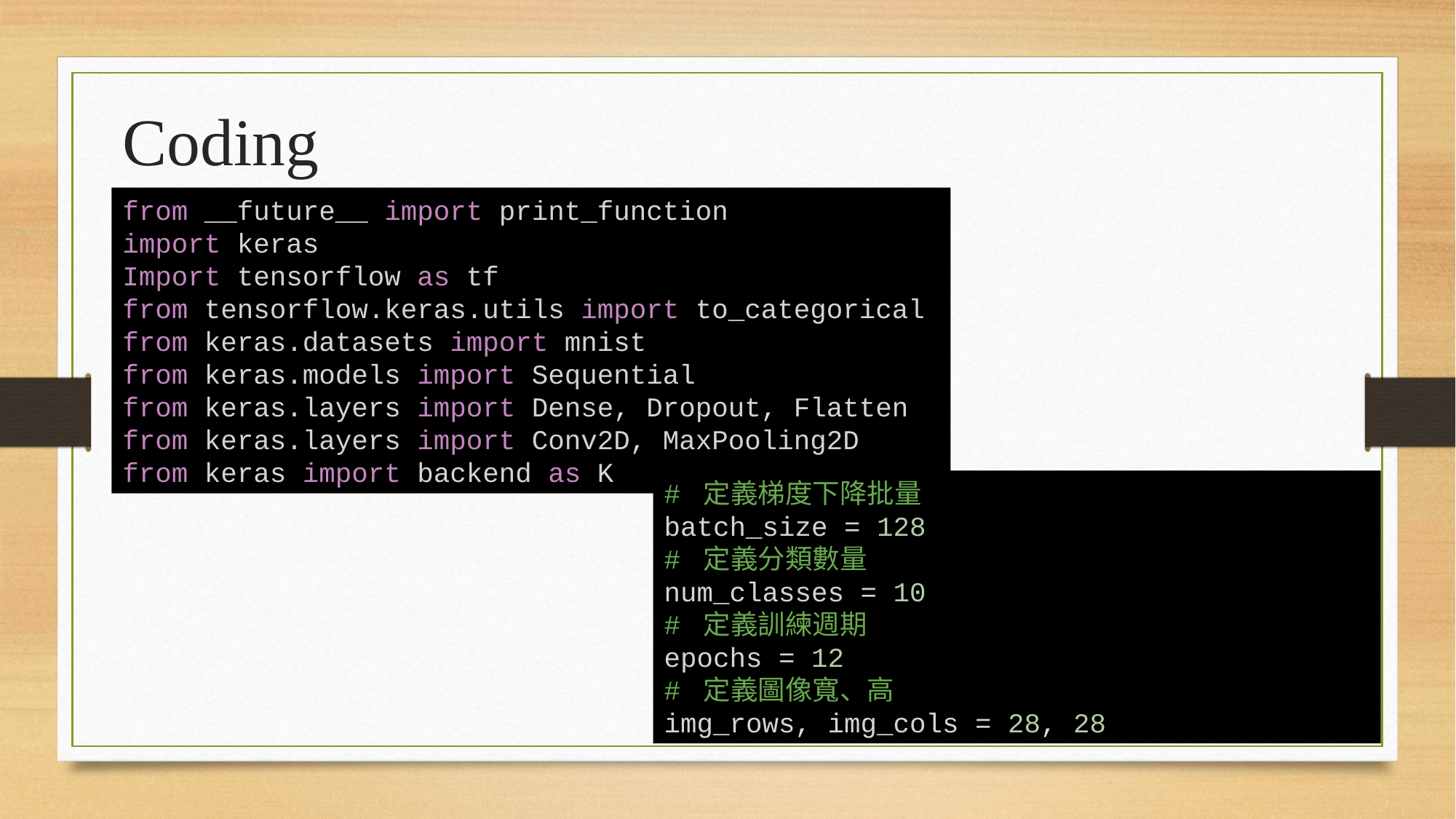

Coding
from __future__ import print_function
import keras
Import tensorflow as tf from tensorflow.keras.utils import to_categorical
from keras.datasets import mnist
from keras.models import Sequential
from keras.layers import Dense, Dropout, Flatten
from keras.layers import Conv2D, MaxPooling2D
from keras import backend as K
# 定義梯度下降批量
batch_size = 128
# 定義分類數量
num_classes = 10
# 定義訓練週期
epochs = 12
# 定義圖像寬、高
img_rows, img_cols = 28, 28
14